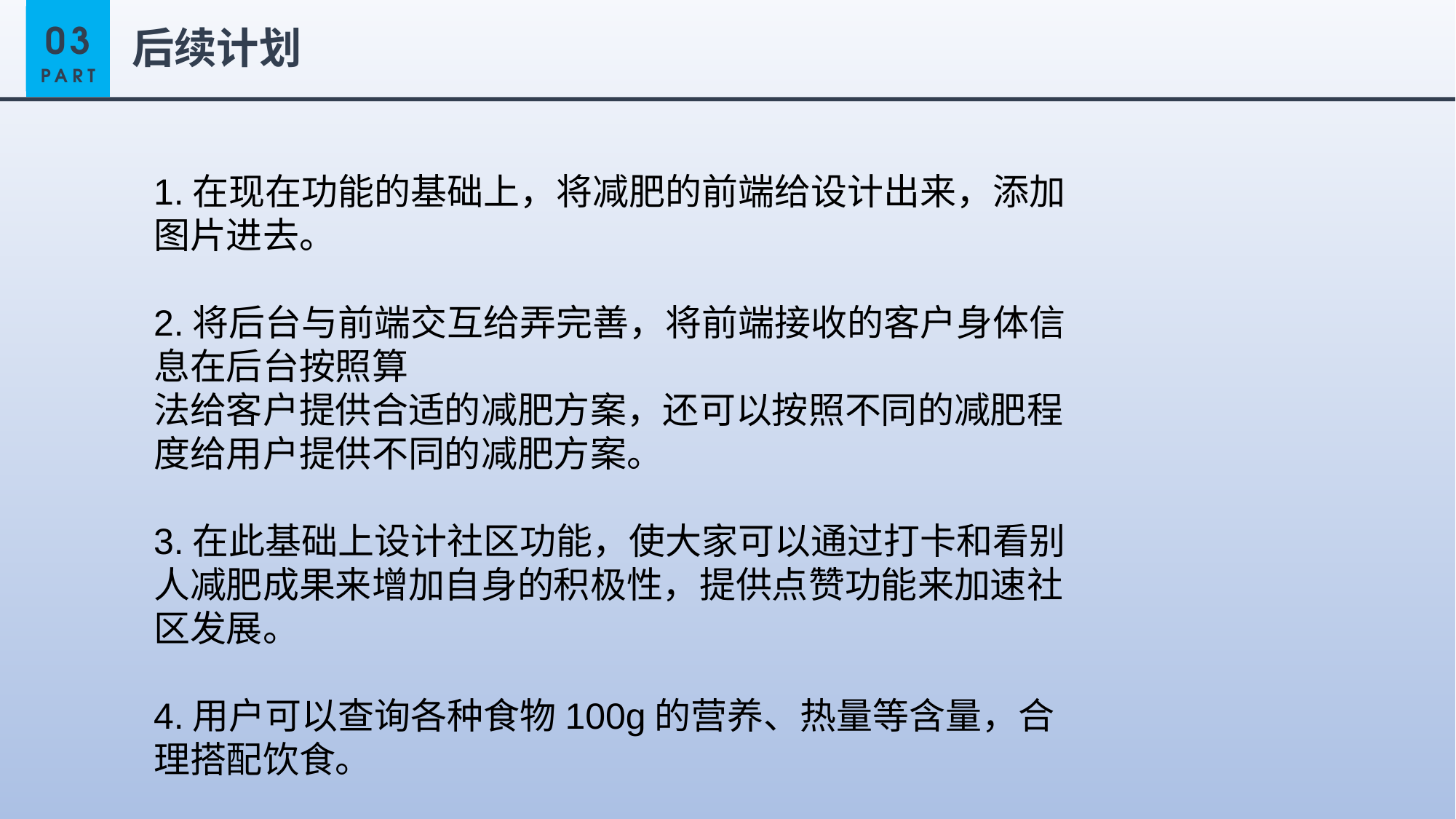

03
PART

03
PART
后续计划

1.在现在功能的基础上，将减肥的前端给设计出来，添加图片进去。

2.将后台与前端交互给弄完善，将前端接收的客户身体信息在后台按照算
法给客户提供合适的减肥方案，还可以按照不同的减肥程度给用户提供不同的减肥方案。

3.在此基础上设计社区功能，使大家可以通过打卡和看别人减肥成果来增加自身的积极性，提供点赞功能来加速社区发展。

4.用户可以查询各种食物100g的营养、热量等含量，合理搭配饮食。